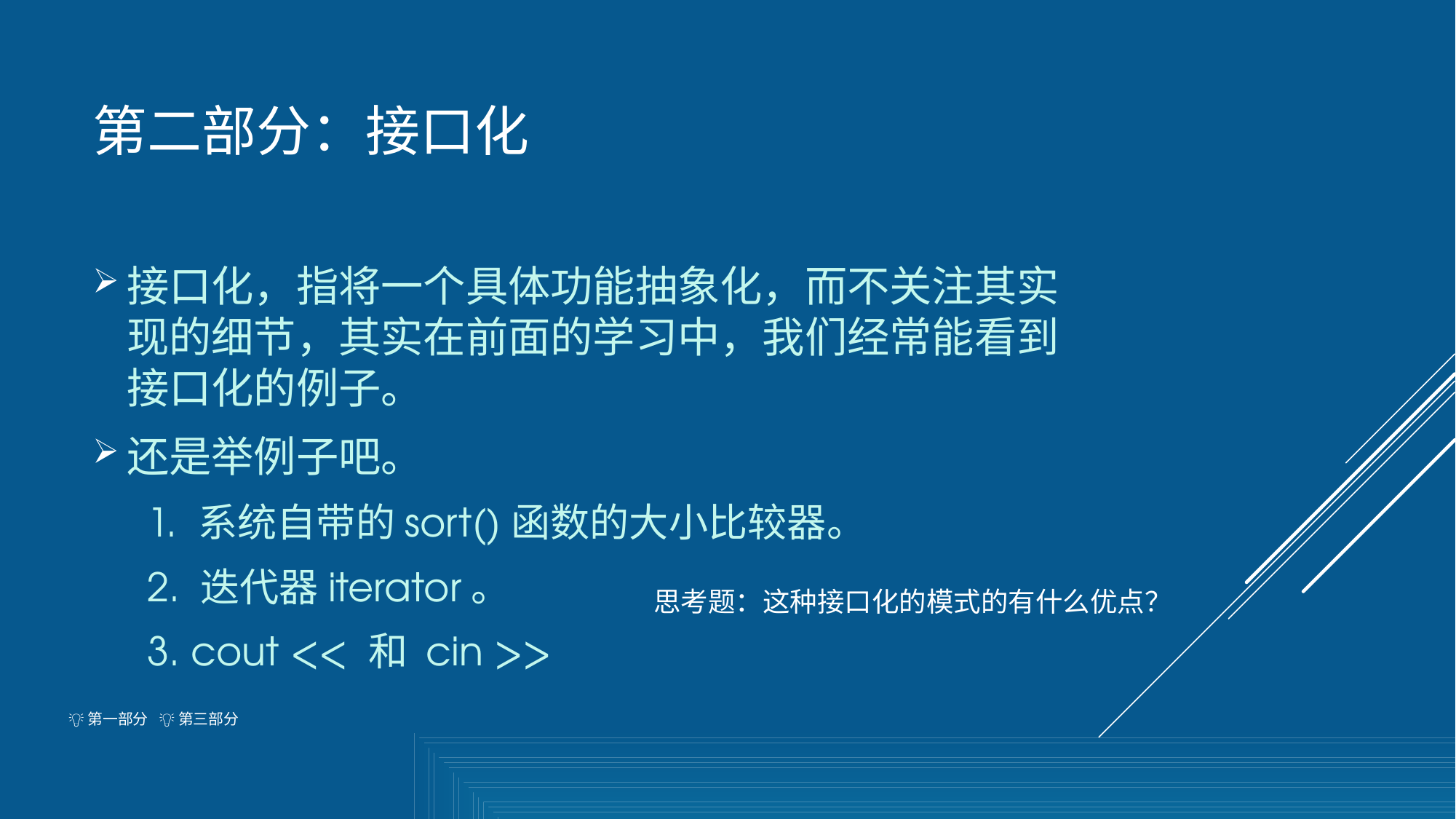

# 第二部分：接口化
接口化，指将一个具体功能抽象化，而不关注其实现的细节，其实在前面的学习中，我们经常能看到接口化的例子。
还是举例子吧。
1. 系统自带的sort()函数的大小比较器。
2. 迭代器iterator。
3. cout << 和 cin >>
思考题：这种接口化的模式的有什么优点？
💡第一部分
💡第三部分